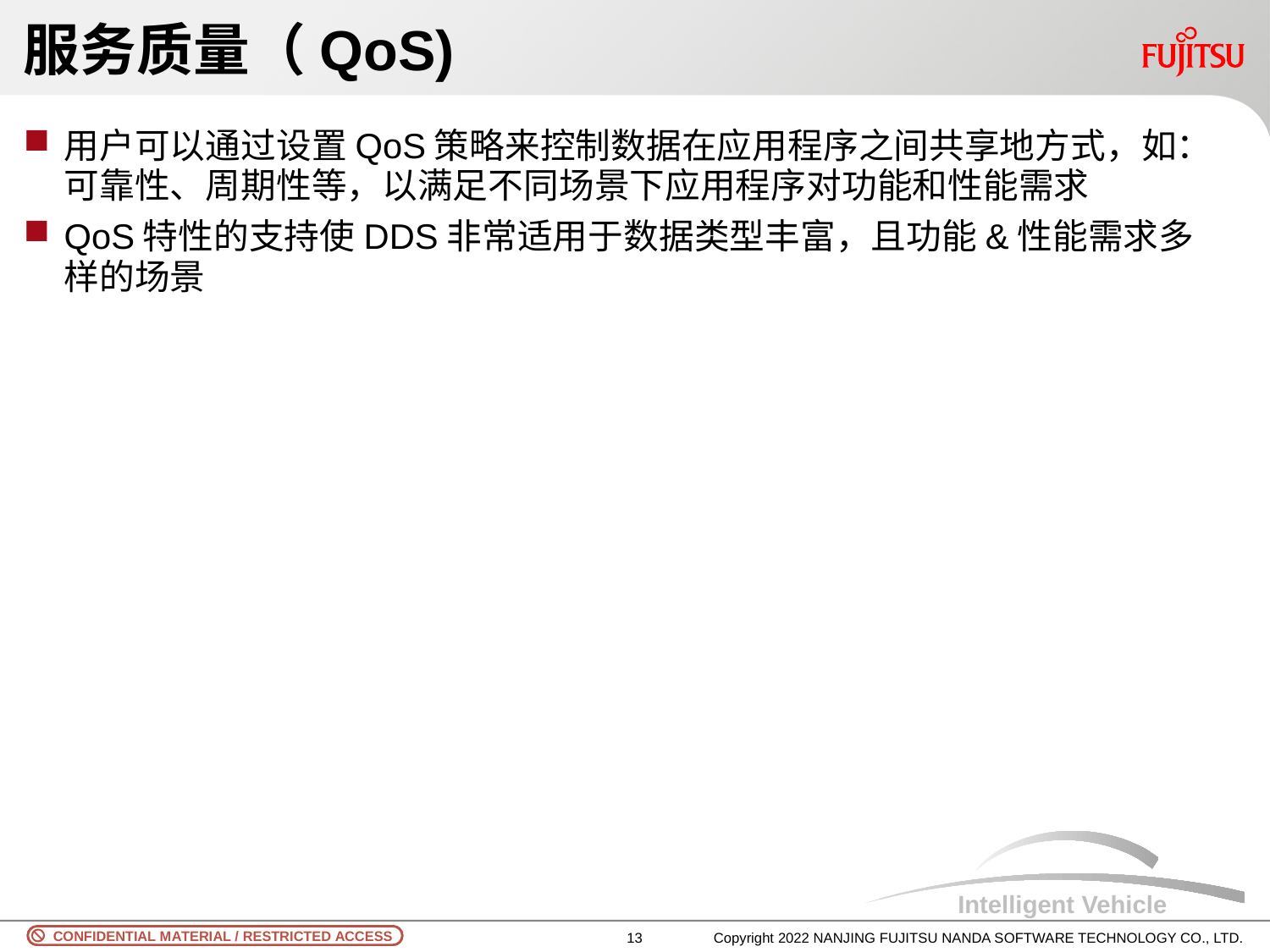

# 服务质量（QoS)
用户可以通过设置QoS策略来控制数据在应用程序之间共享地方式，如：可靠性、周期性等，以满足不同场景下应用程序对功能和性能需求
QoS特性的支持使DDS非常适用于数据类型丰富，且功能&性能需求多样的场景

13
Copyright 2022 NANJING FUJITSU NANDA SOFTWARE TECHNOLOGY CO., LTD.